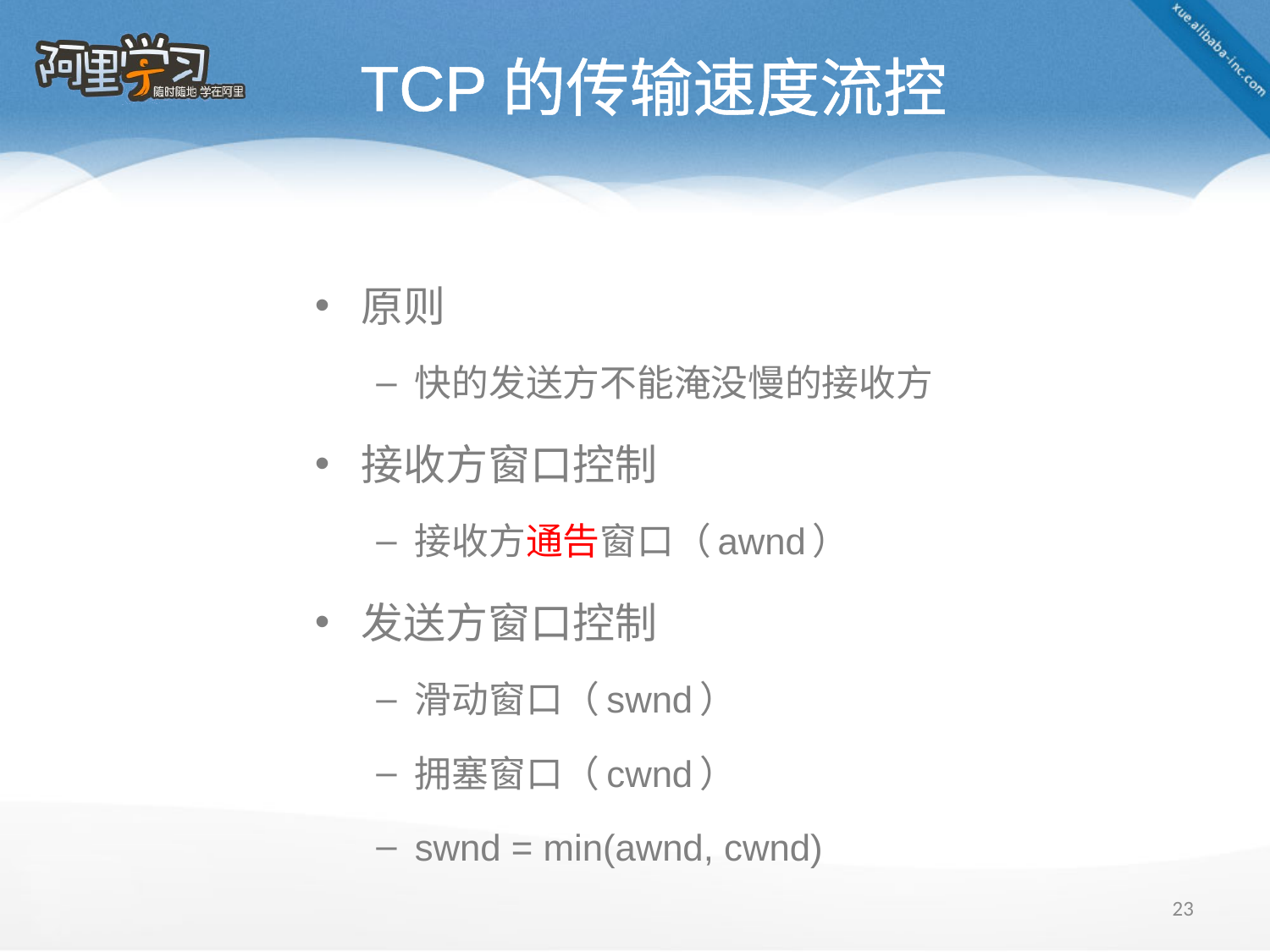

# TCP的传输速度流控
原则
快的发送方不能淹没慢的接收方
接收方窗口控制
接收方通告窗口（awnd）
发送方窗口控制
滑动窗口（swnd）
拥塞窗口（cwnd）
swnd = min(awnd, cwnd)
23